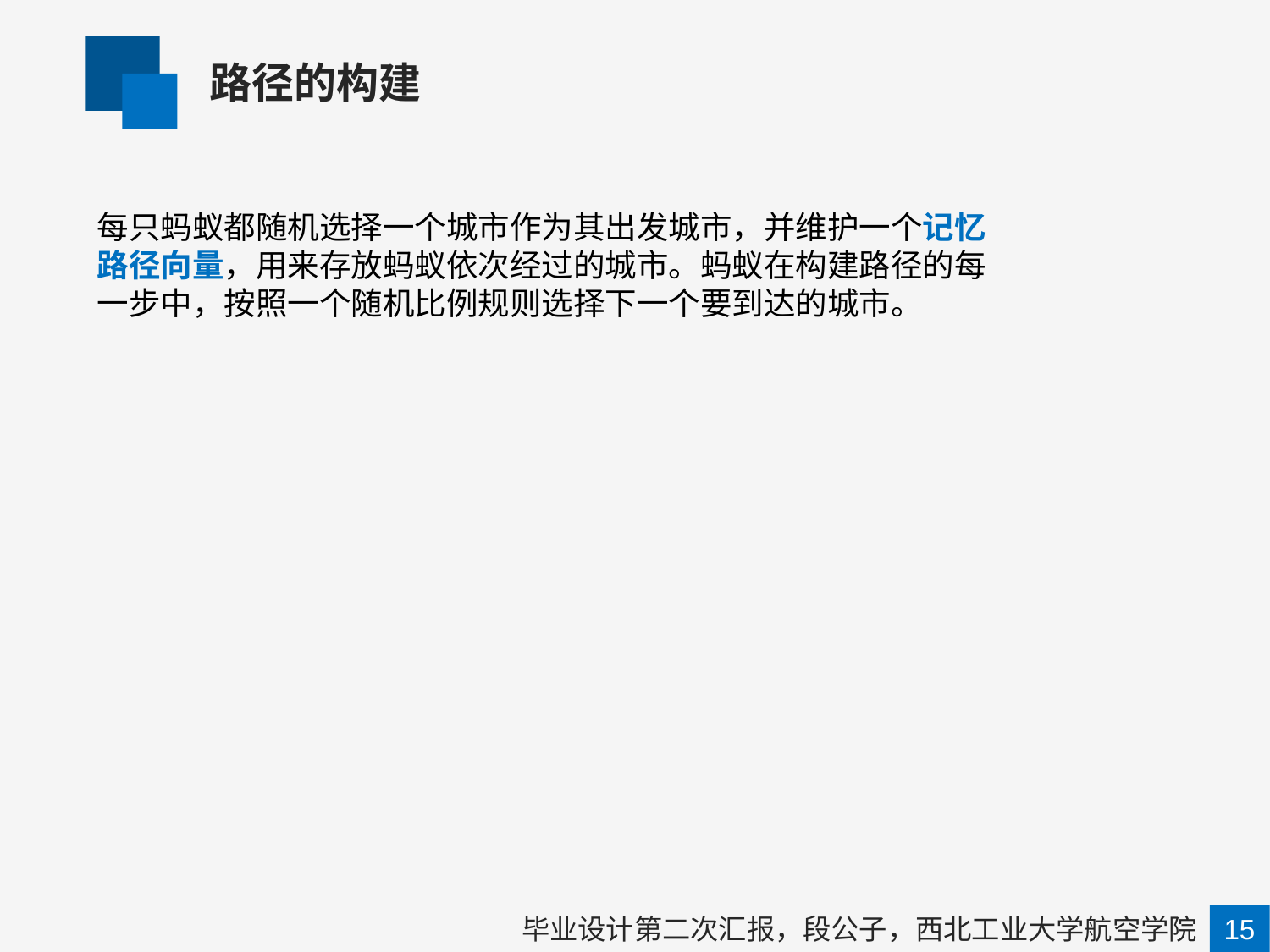

路径的构建
每只蚂蚁都随机选择一个城市作为其出发城市，并维护一个记忆路径向量，用来存放蚂蚁依次经过的城市。蚂蚁在构建路径的每一步中，按照一个随机比例规则选择下一个要到达的城市。
毕业设计第二次汇报，段公子，西北工业大学航空学院
15